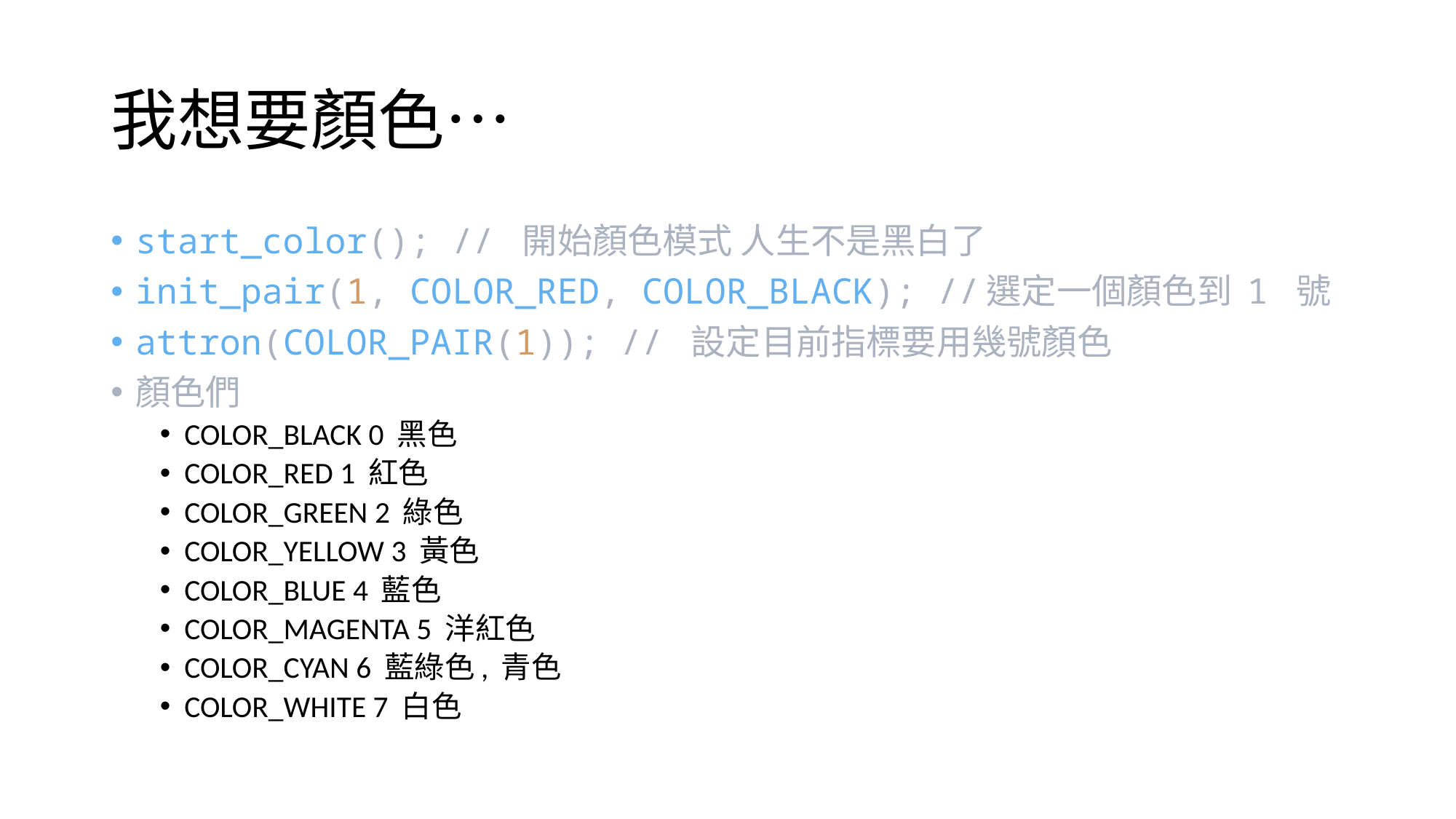

# 我想要顏色…
start_color(); // 開始顏色模式 人生不是黑白了
init_pair(1, COLOR_RED, COLOR_BLACK); //選定一個顏色到 1 號
attron(COLOR_PAIR(1)); // 設定目前指標要用幾號顏色
顏色們
COLOR_BLACK 0 黑色
COLOR_RED 1 紅色
COLOR_GREEN 2 綠色
COLOR_YELLOW 3 黃色
COLOR_BLUE 4 藍色
COLOR_MAGENTA 5 洋紅色
COLOR_CYAN 6 藍綠色, 青色
COLOR_WHITE 7 白色